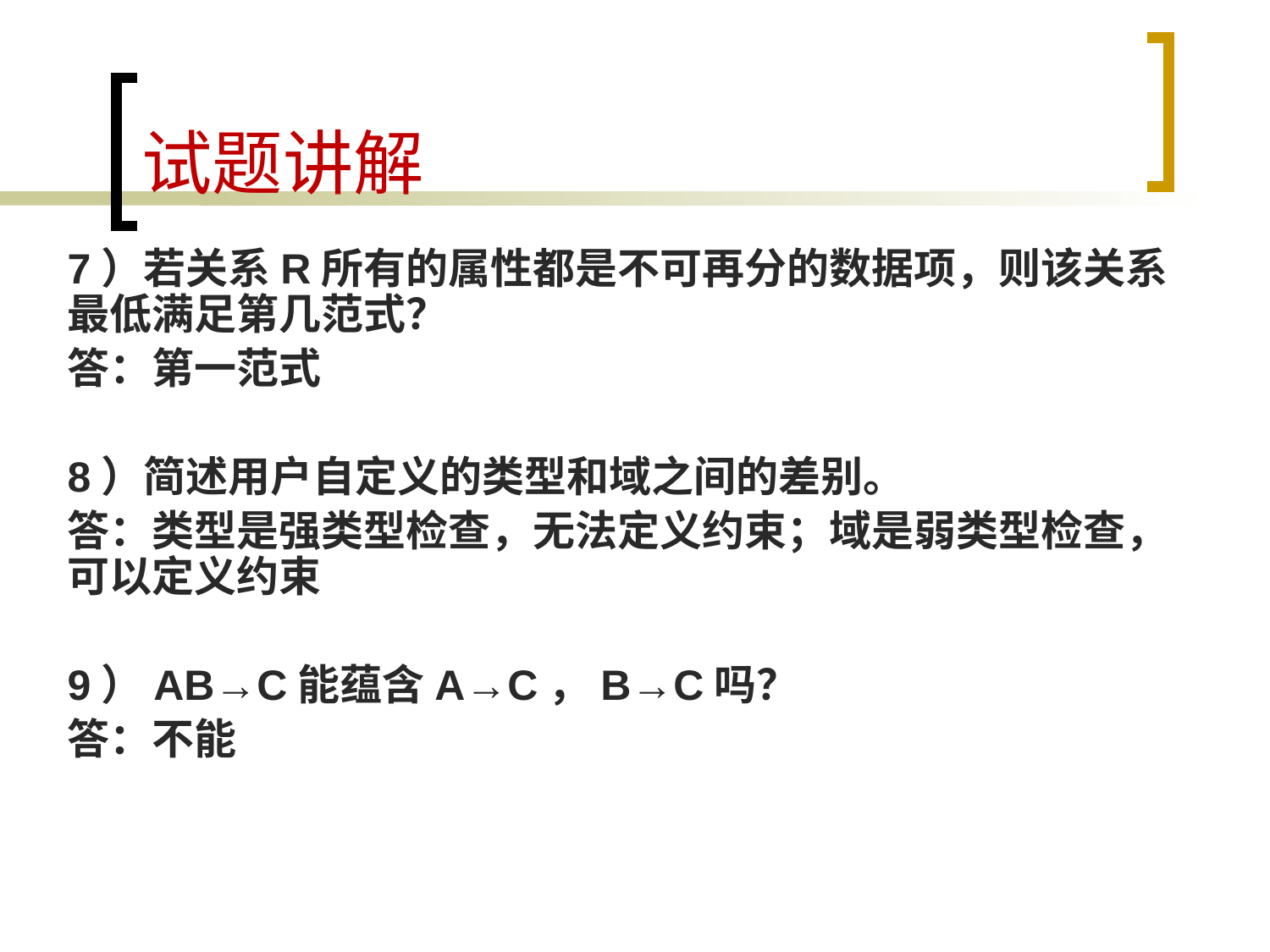

# 试题讲解
7）若关系R所有的属性都是不可再分的数据项，则该关系最低满足第几范式？
答：第一范式

8）简述用户自定义的类型和域之间的差别。
答：类型是强类型检查，无法定义约束；域是弱类型检查，可以定义约束

9）AB→C能蕴含A→C，B→C吗？
答：不能